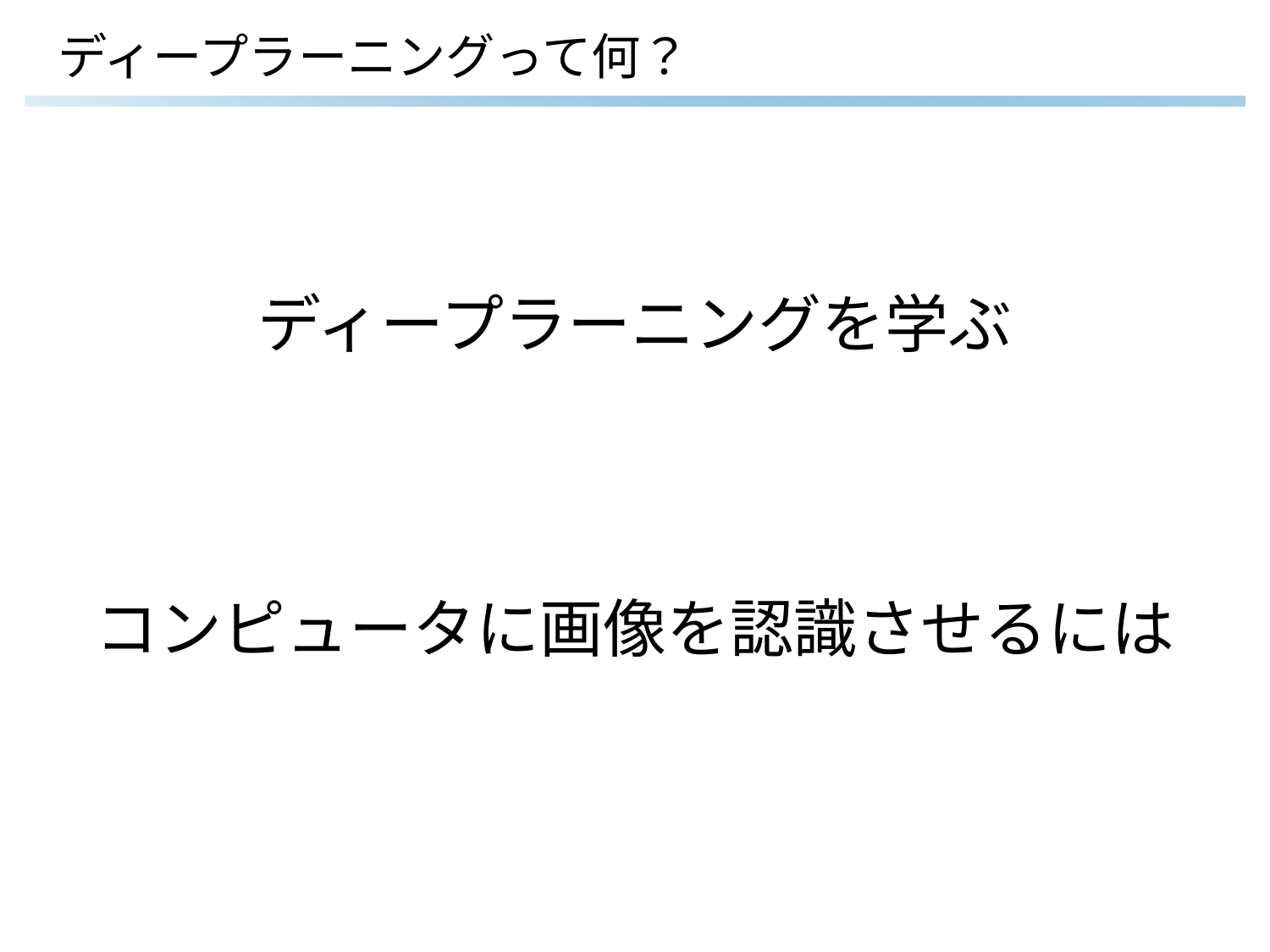

# ディープラーニングって何？
ディープラーニングを学ぶ

コンピュータに画像を認識させるには